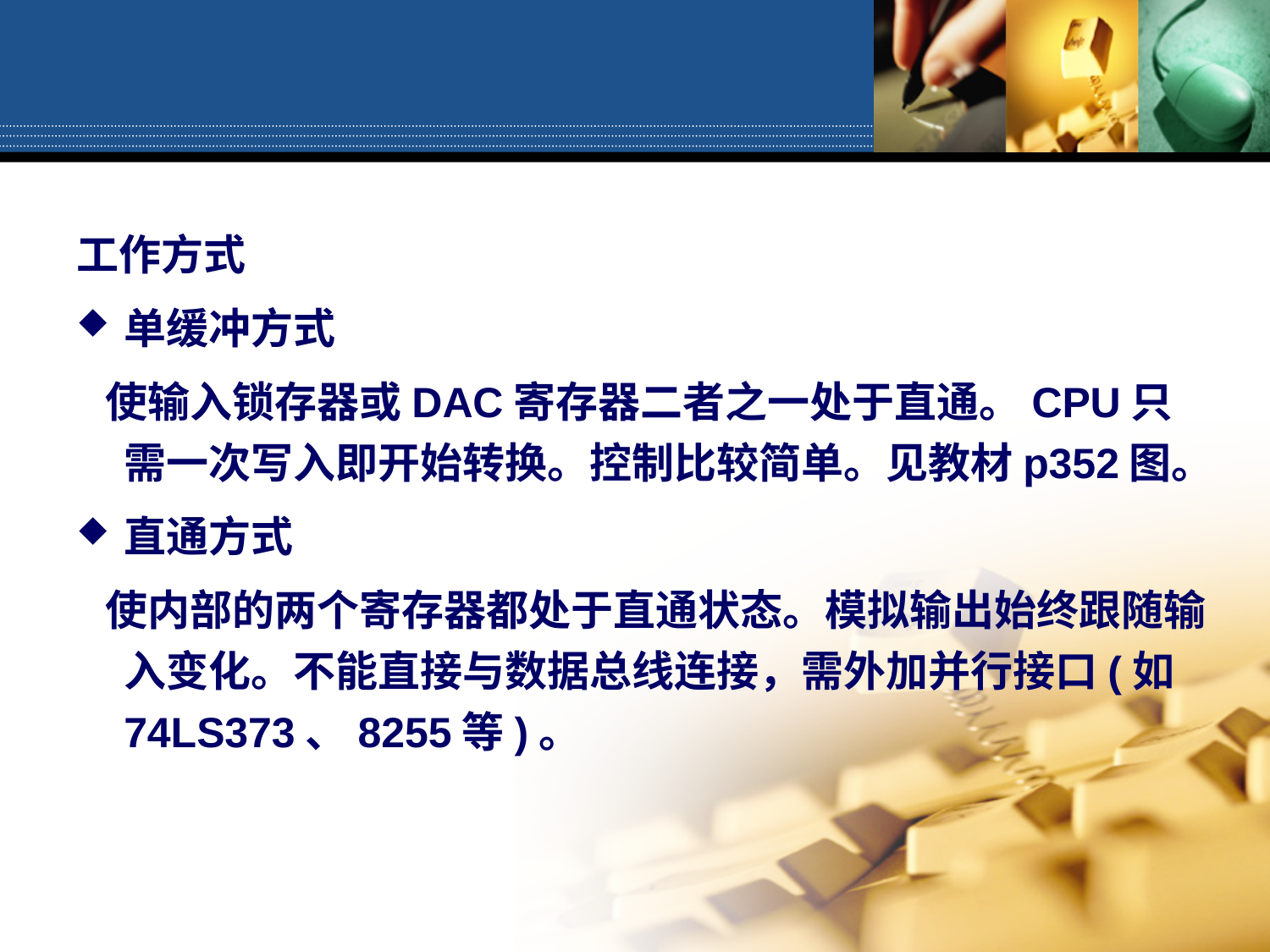

工作方式
单缓冲方式
  使输入锁存器或DAC寄存器二者之一处于直通。CPU只需一次写入即开始转换。控制比较简单。见教材p352图。
直通方式
  使内部的两个寄存器都处于直通状态。模拟输出始终跟随输入变化。不能直接与数据总线连接，需外加并行接口(如74LS373、8255等)。